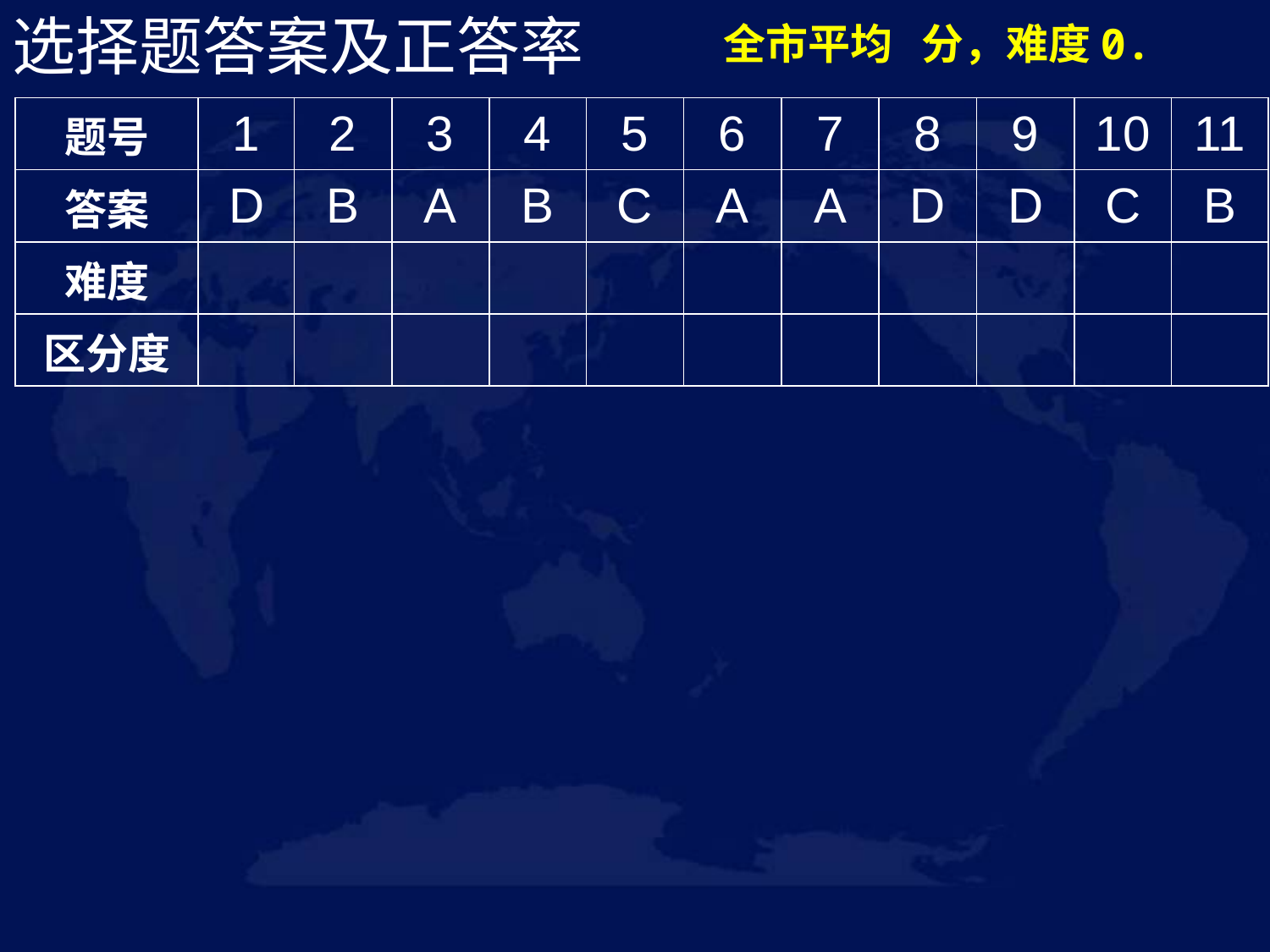

选择题答案及正答率
全市平均   分，难度0.
| 题号 | 1 | 2 | 3 | 4 | 5 | 6 | 7 | 8 | 9 | 10 | 11 |
| --- | --- | --- | --- | --- | --- | --- | --- | --- | --- | --- | --- |
| 答案 | D | B | A | B | C | A | A | D | D | C | B |
| 难度 |  |  |  |  |  |  |  |  |  |  |  |
| 区分度 |  |  |  |  |  |  |  |  |  |  |  |